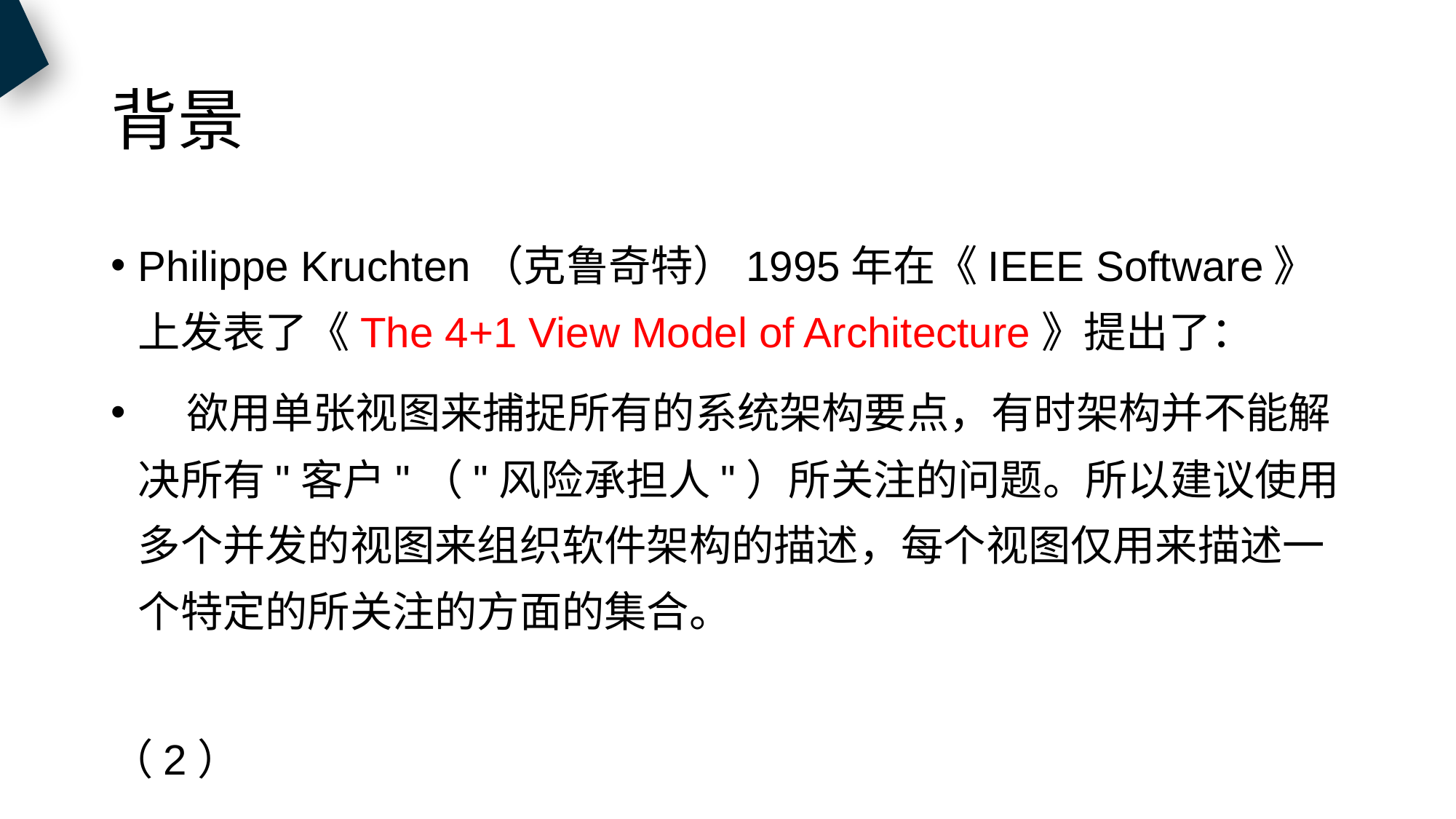

# 背景
Philippe Kruchten（克鲁奇特）1995年在《IEEE Software》上发表了《The 4+1 View Model of Architecture》提出了：
    欲用单张视图来捕捉所有的系统架构要点，有时架构并不能解决所有"客户"（"风险承担人"）所关注的问题。所以建议使用多个并发的视图来组织软件架构的描述，每个视图仅用来描述一个特定的所关注的方面的集合。
										   （2）